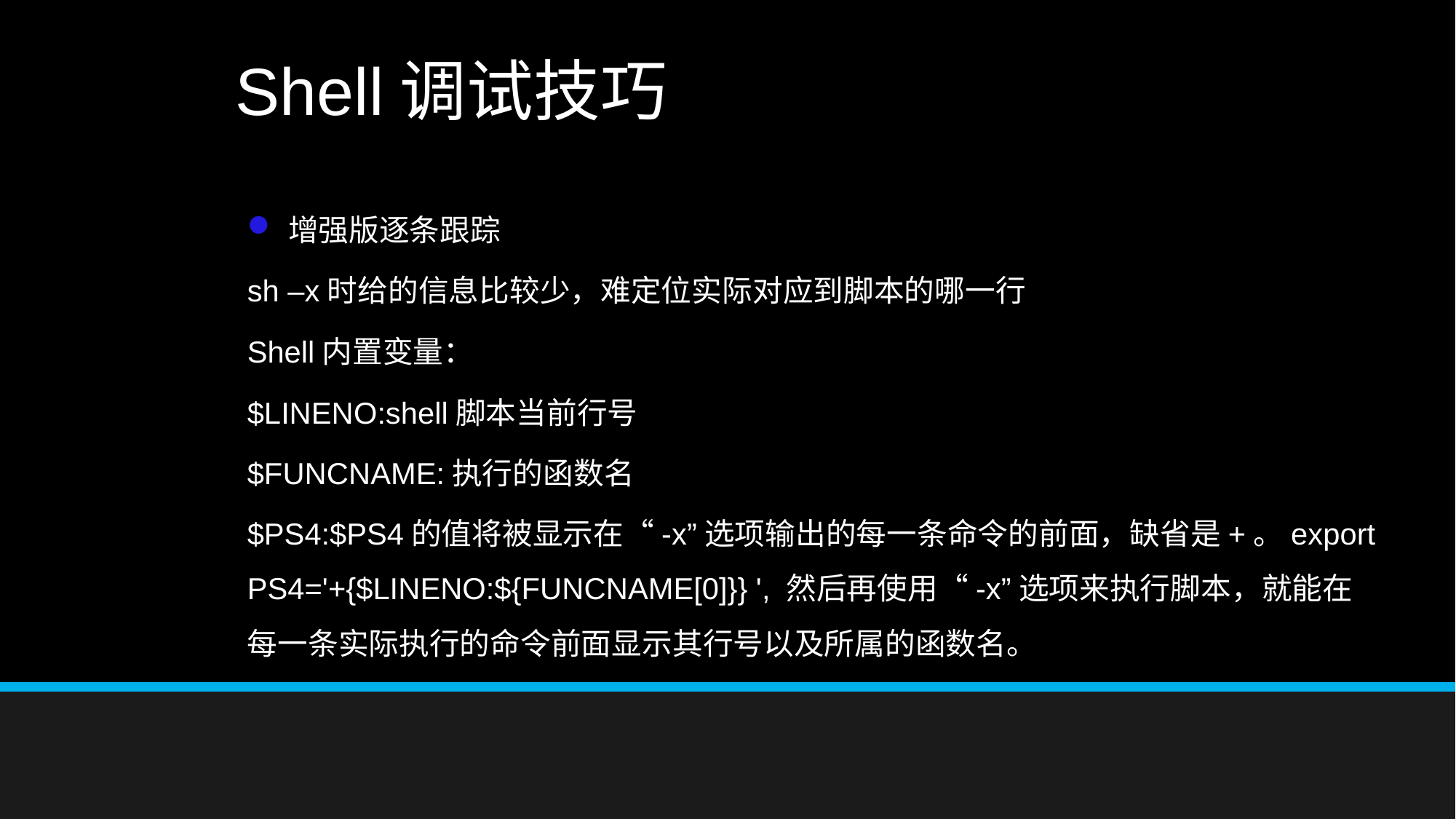

Shell调试技巧
增强版逐条跟踪
sh –x时给的信息比较少，难定位实际对应到脚本的哪一行
Shell内置变量：
$LINENO:shell脚本当前行号
$FUNCNAME:执行的函数名
$PS4:$PS4的值将被显示在“-x”选项输出的每一条命令的前面，缺省是+。export PS4='+{$LINENO:${FUNCNAME[0]}} ', 然后再使用“-x”选项来执行脚本，就能在每一条实际执行的命令前面显示其行号以及所属的函数名。